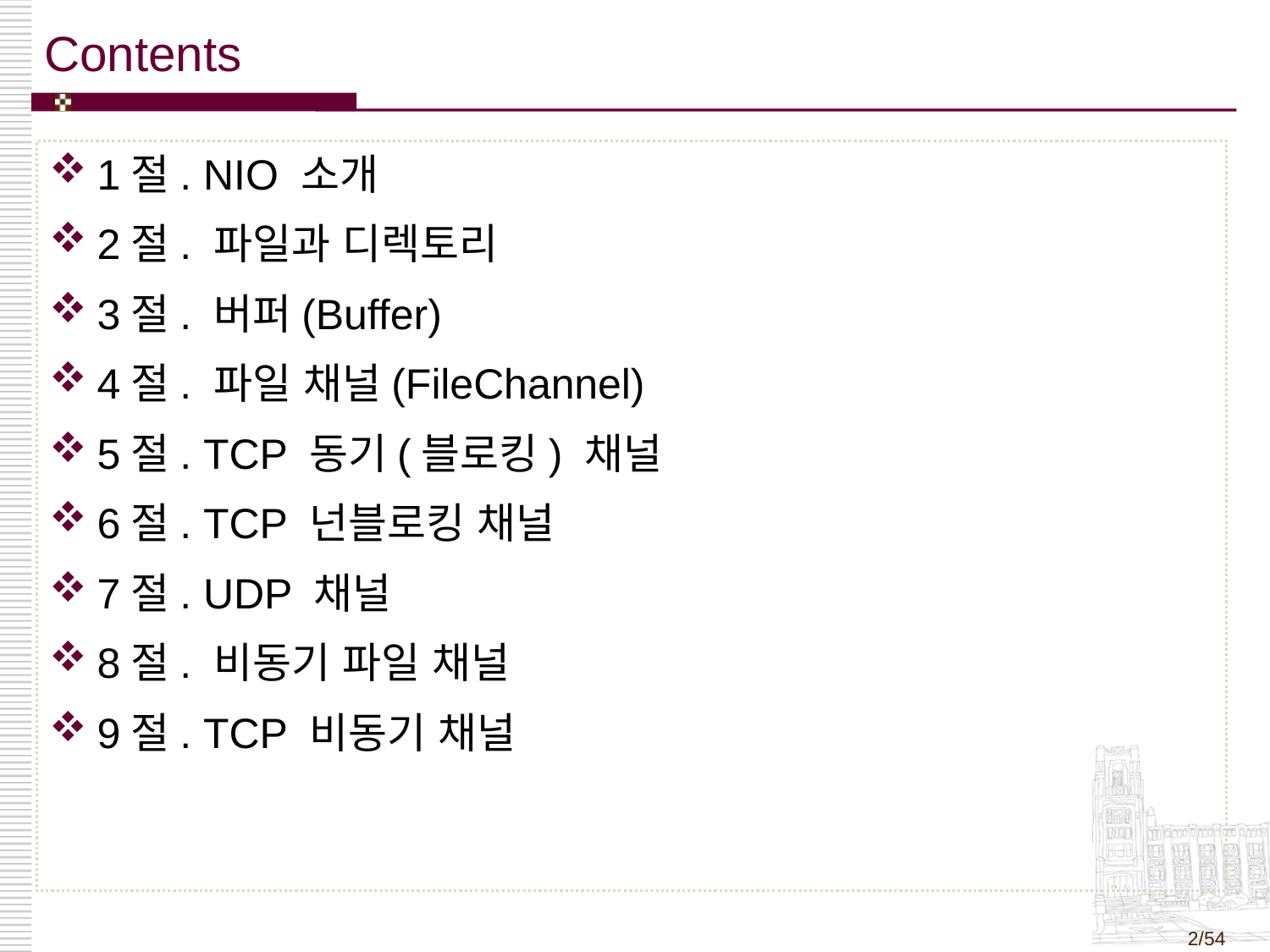

1절. NIO 소개
2절. 파일과 디렉토리
3절. 버퍼(Buffer)
4절. 파일 채널(FileChannel)
5절. TCP 동기(블로킹) 채널
6절. TCP 넌블로킹 채널
7절. UDP 채널
8절. 비동기 파일 채널
9절. TCP 비동기 채널